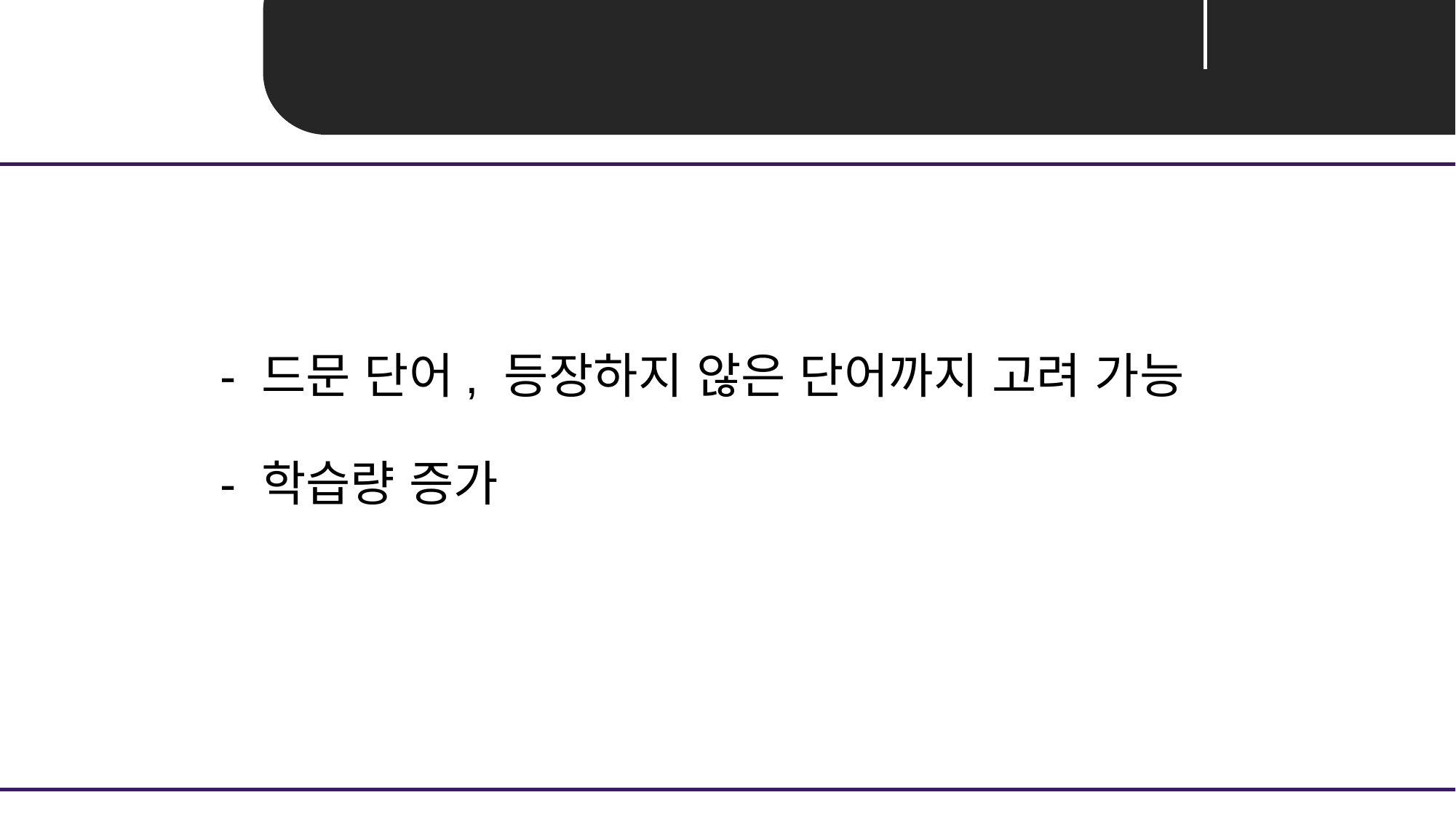

Unit  04 ㅣ  fastText
- 드문 단어, 등장하지 않은 단어까지 고려 가능
- 학습량 증가